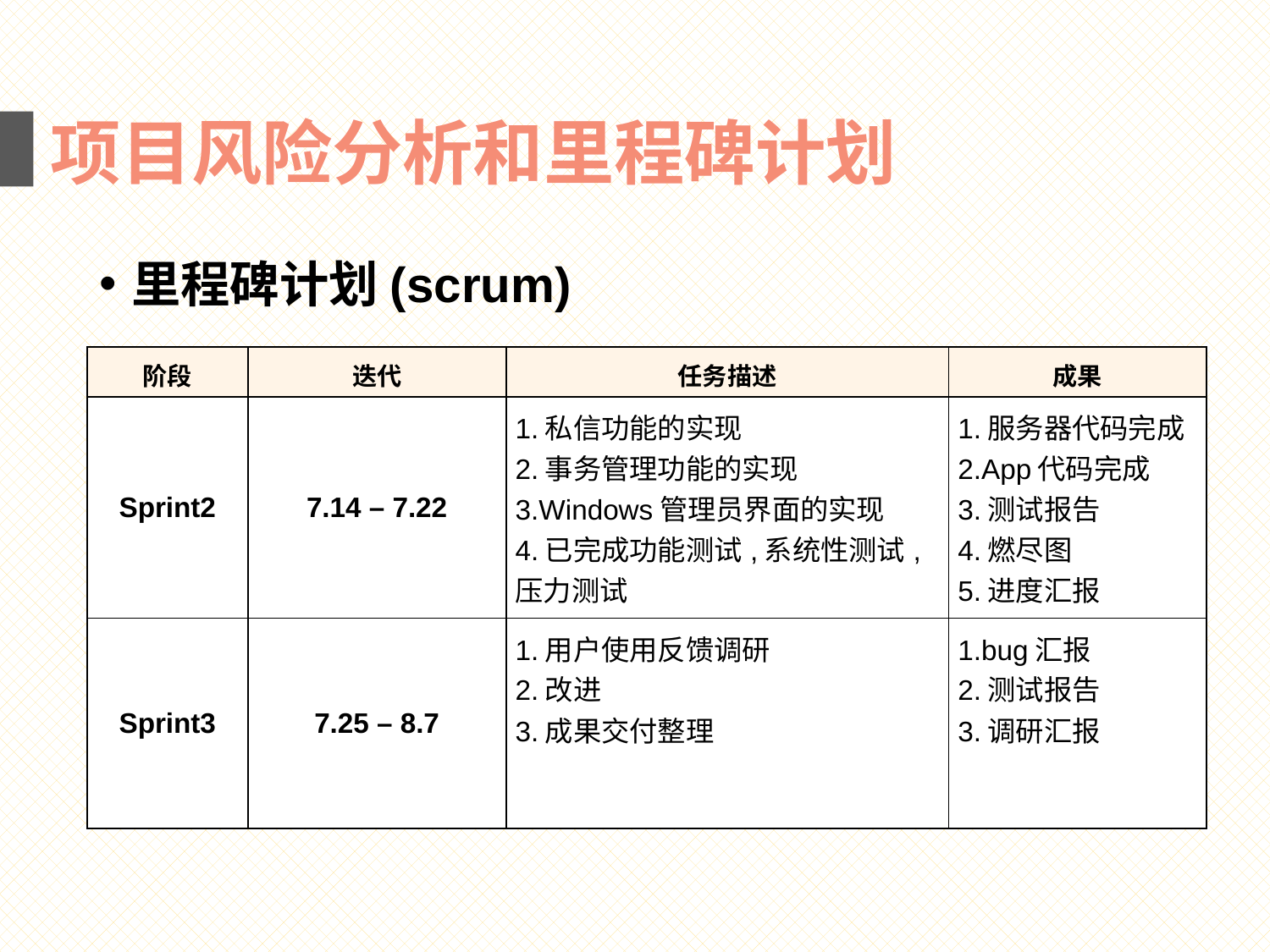

项目风险分析和里程碑计划

里程碑计划(scrum)
| 阶段 | 迭代 | 任务描述 | 成果 |
| --- | --- | --- | --- |
| Sprint2 | 7.14 – 7.22 | 1.私信功能的实现 2.事务管理功能的实现 3.Windows管理员界面的实现 4.已完成功能测试,系统性测试,压力测试 | 1.服务器代码完成 2.App代码完成 3.测试报告 4.燃尽图 5.进度汇报 6.bug汇报 |
| Sprint3 | 7.25 – 8.7 | 1.用户使用反馈调研 2.改进 3.成果交付整理 | 1.bug汇报 2.测试报告 3.调研汇报 |